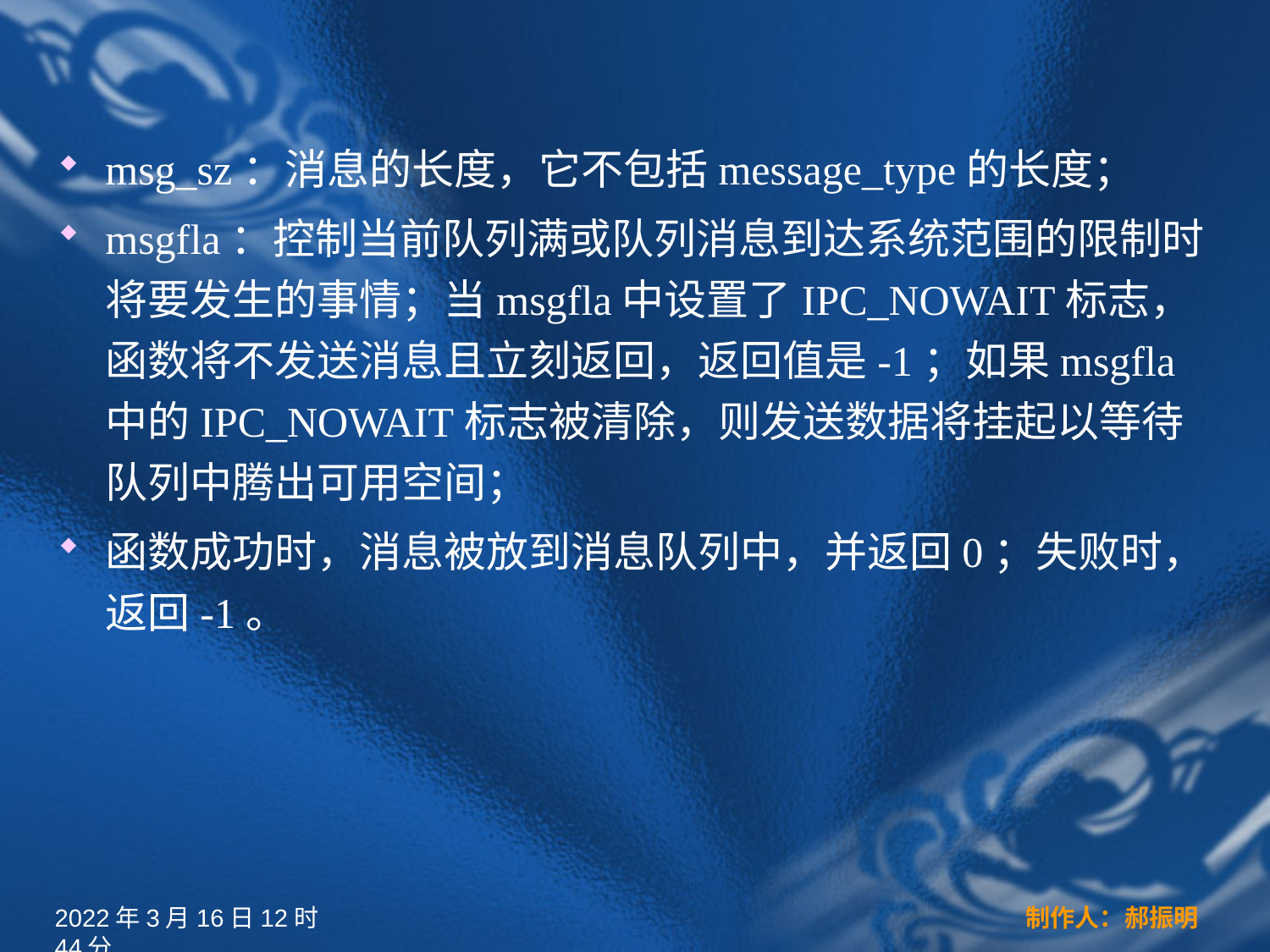

msg_sz：消息的长度，它不包括message_type的长度；
msgfla：控制当前队列满或队列消息到达系统范围的限制时将要发生的事情；当msgfla中设置了IPC_NOWAIT标志，函数将不发送消息且立刻返回，返回值是-1；如果msgfla中的IPC_NOWAIT标志被清除，则发送数据将挂起以等待队列中腾出可用空间；
函数成功时，消息被放到消息队列中，并返回0；失败时，返回-1。
2022年3月16日12时44分
制作人：郝振明